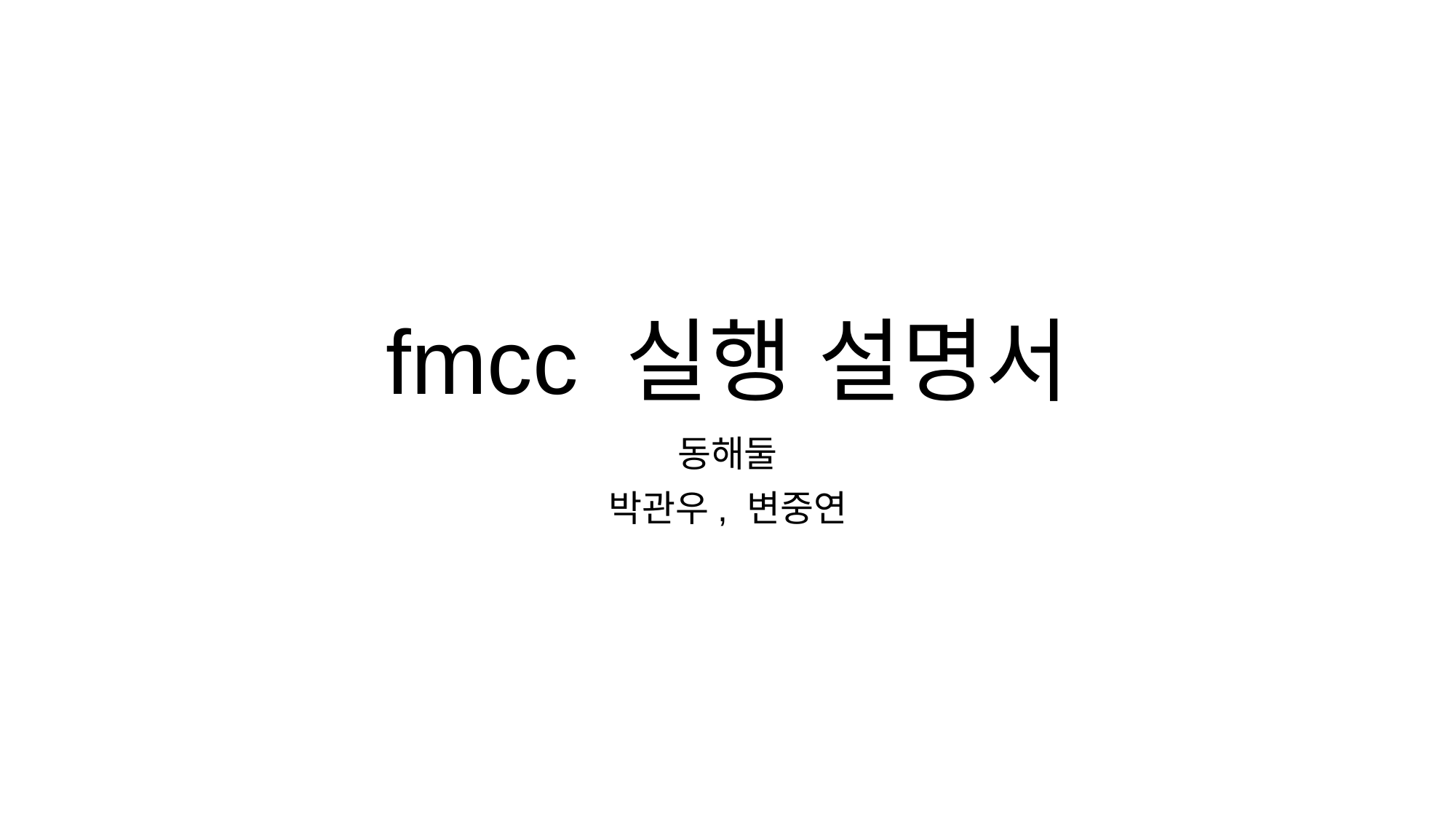

# fmcc 실행 설명서
동해둘
박관우, 변중연